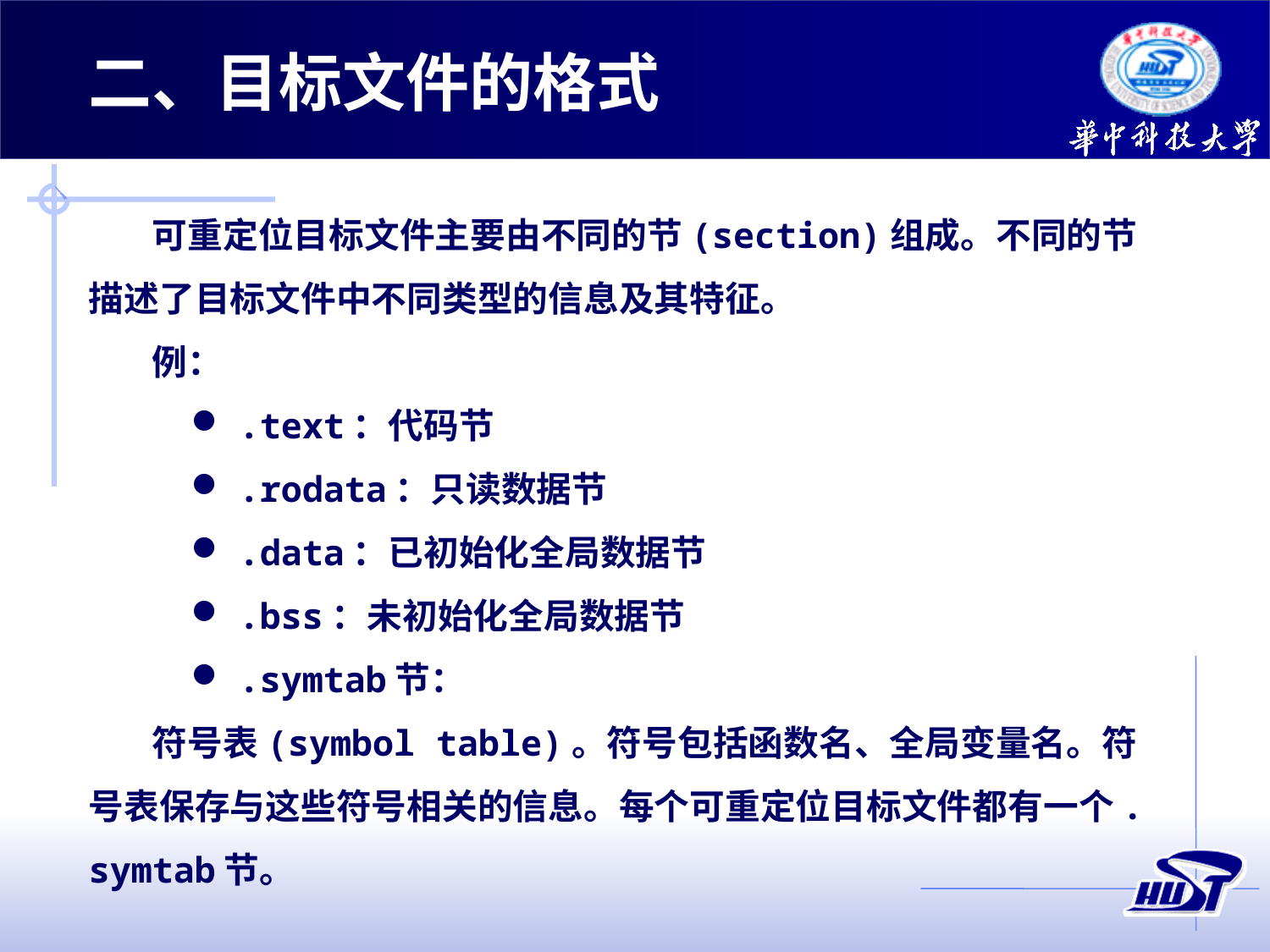

二、目标文件的格式
可重定位目标文件主要由不同的节(section)组成。不同的节描述了目标文件中不同类型的信息及其特征。
例：
.text：代码节
.rodata：只读数据节
.data：已初始化全局数据节
.bss：未初始化全局数据节
.symtab节：
符号表(symbol table)。符号包括函数名、全局变量名。符号表保存与这些符号相关的信息。每个可重定位目标文件都有一个.symtab节。